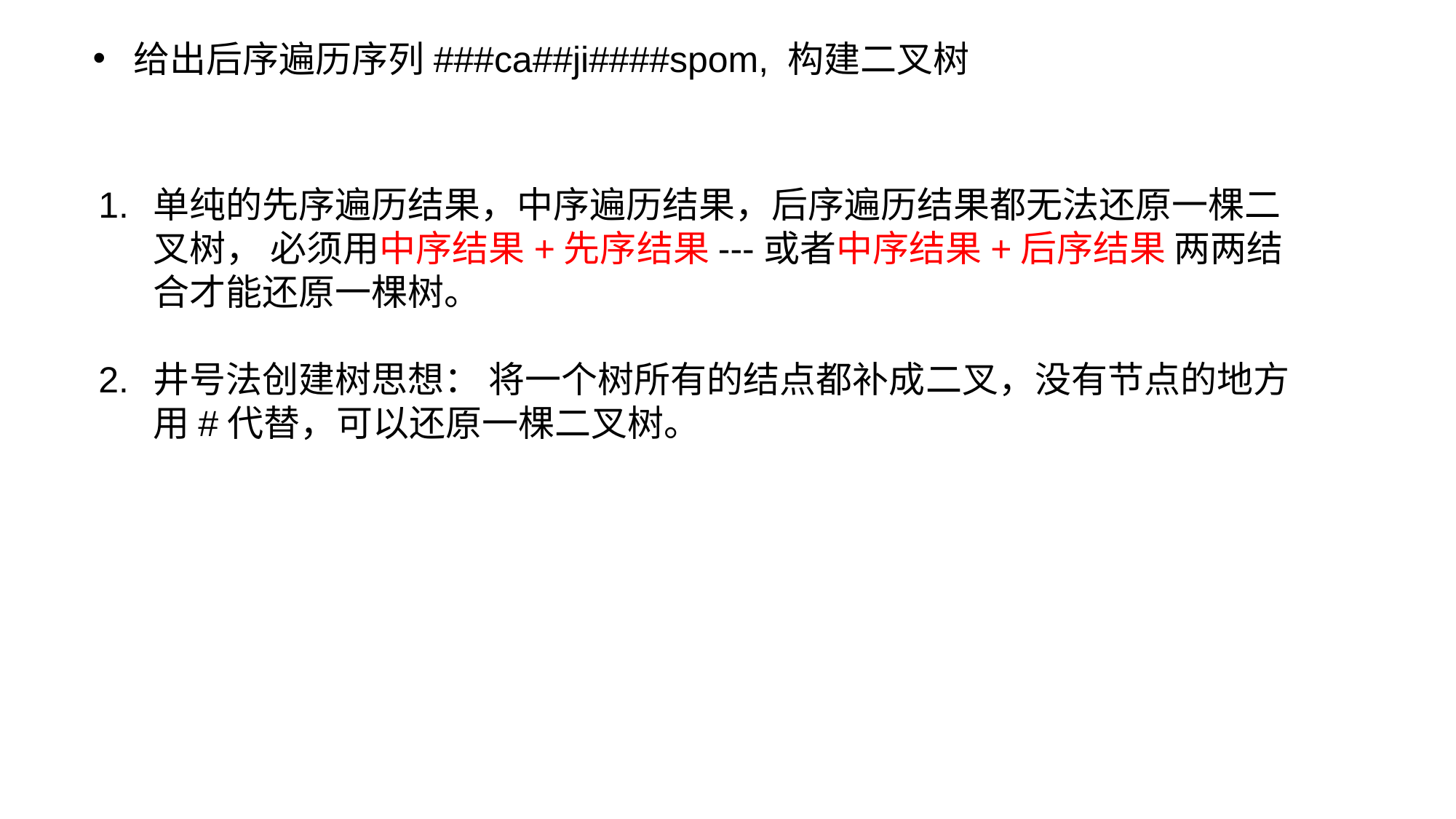

# 给出后序遍历序列###ca##ji####spom, 构建二叉树
单纯的先序遍历结果，中序遍历结果，后序遍历结果都无法还原一棵二叉树， 必须用中序结果+先序结果---或者中序结果+后序结果 两两结合才能还原一棵树。

井号法创建树思想： 将一个树所有的结点都补成二叉，没有节点的地方用#代替，可以还原一棵二叉树。